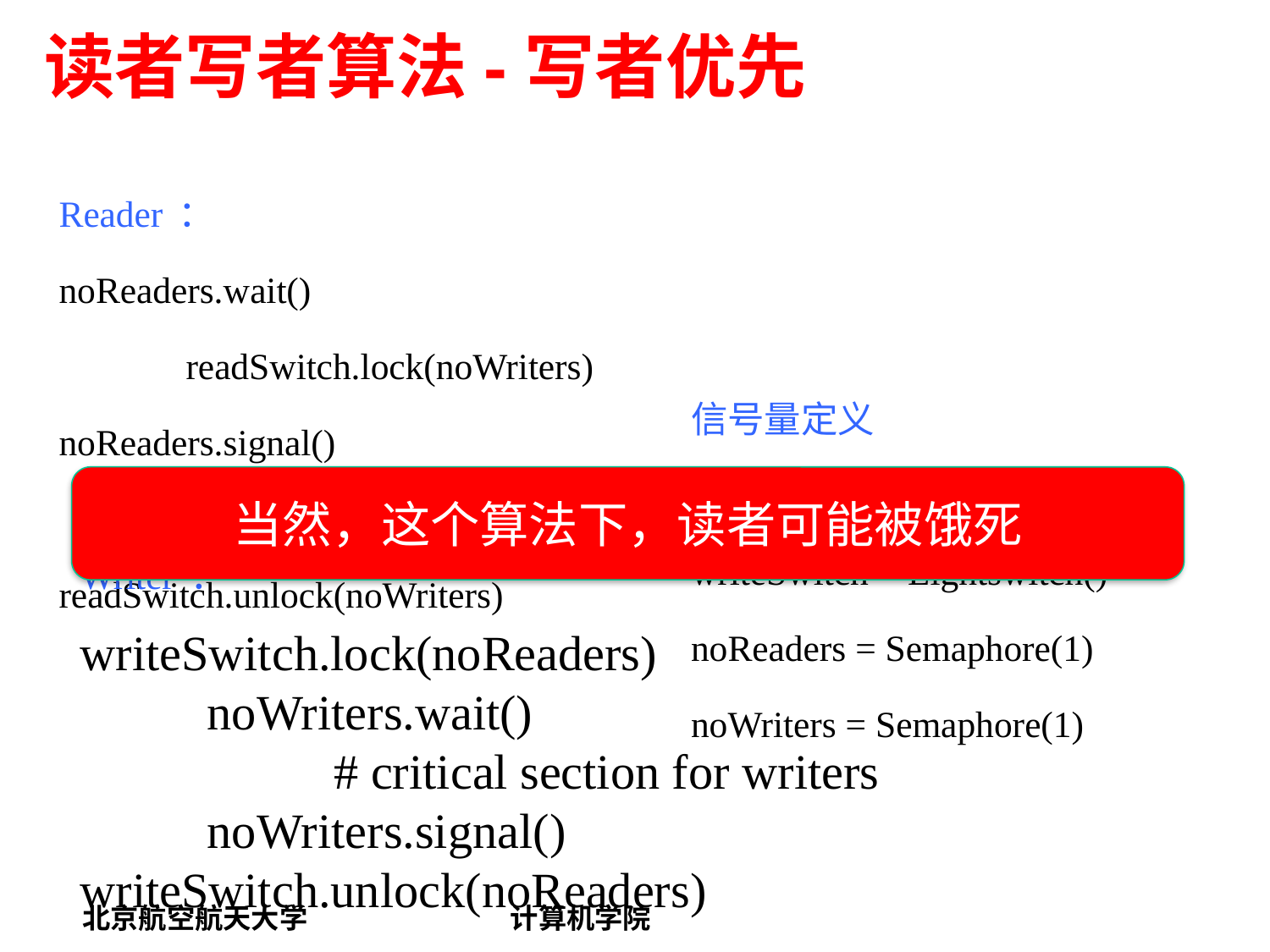

# 读者写者算法-写者优先
Reader：
noReaders.wait()
	readSwitch.lock(noWriters)
noReaders.signal()
	# critical section for readers
readSwitch.unlock(noWriters)
信号量定义
readSwitch = Lightswitch()
writeSwitch = Lightswitch()
noReaders = Semaphore(1)
noWriters = Semaphore(1)
当然，这个算法下，读者可能被饿死
Writer：
writeSwitch.lock(noReaders)
	noWriters.wait()
		# critical section for writers
	noWriters.signal()
writeSwitch.unlock(noReaders)